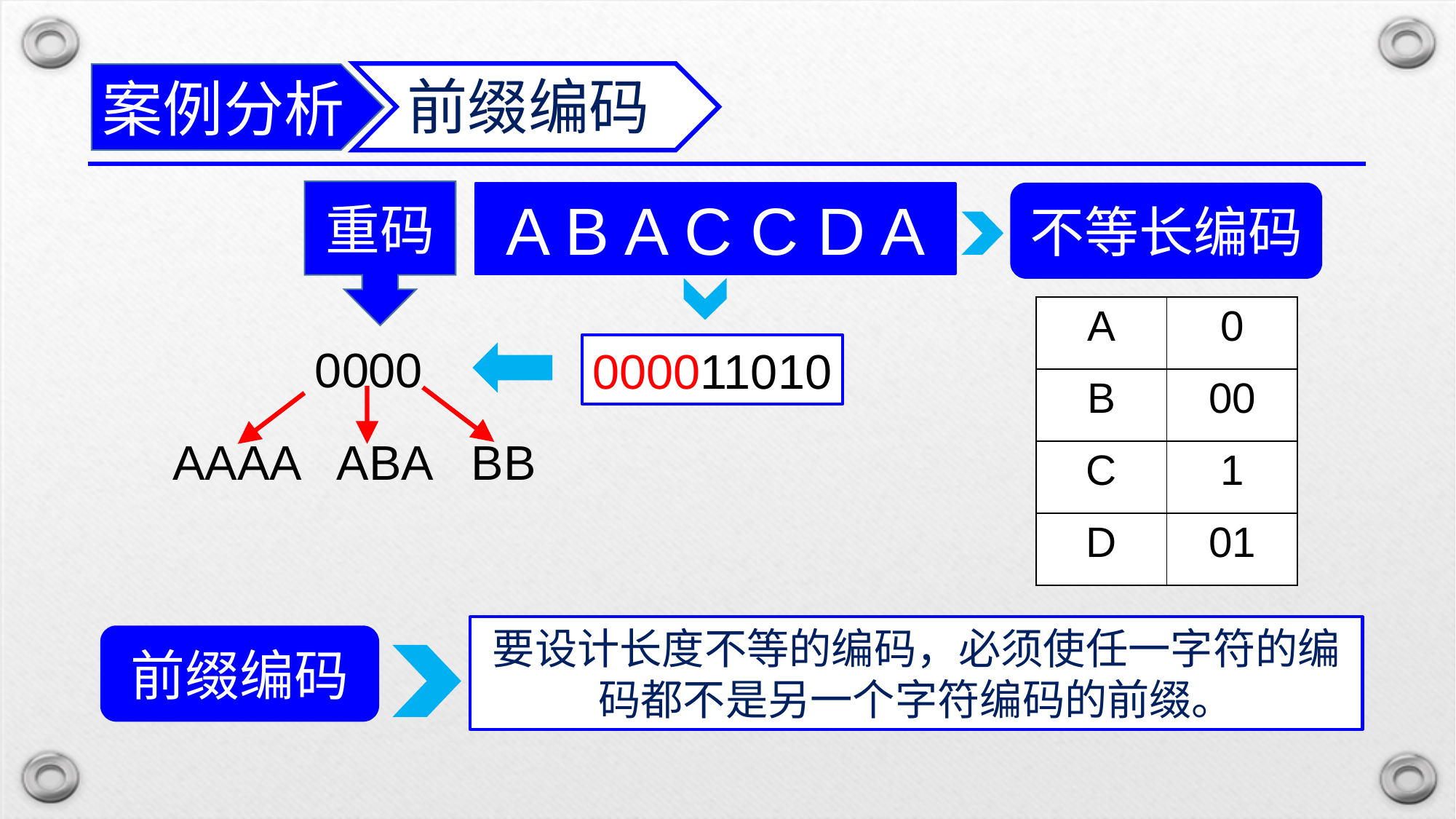

前缀编码
案例分析
重码
不等长编码
A B A C C D A

| A | 0 |
| --- | --- |
| B | 00 |
| C | 1 |
| D | 01 |
　　　   0000
AAAA   ABA   BB
000011010

要设计长度不等的编码，必须使任一字符的编码都不是另一个字符编码的前缀。
前缀编码